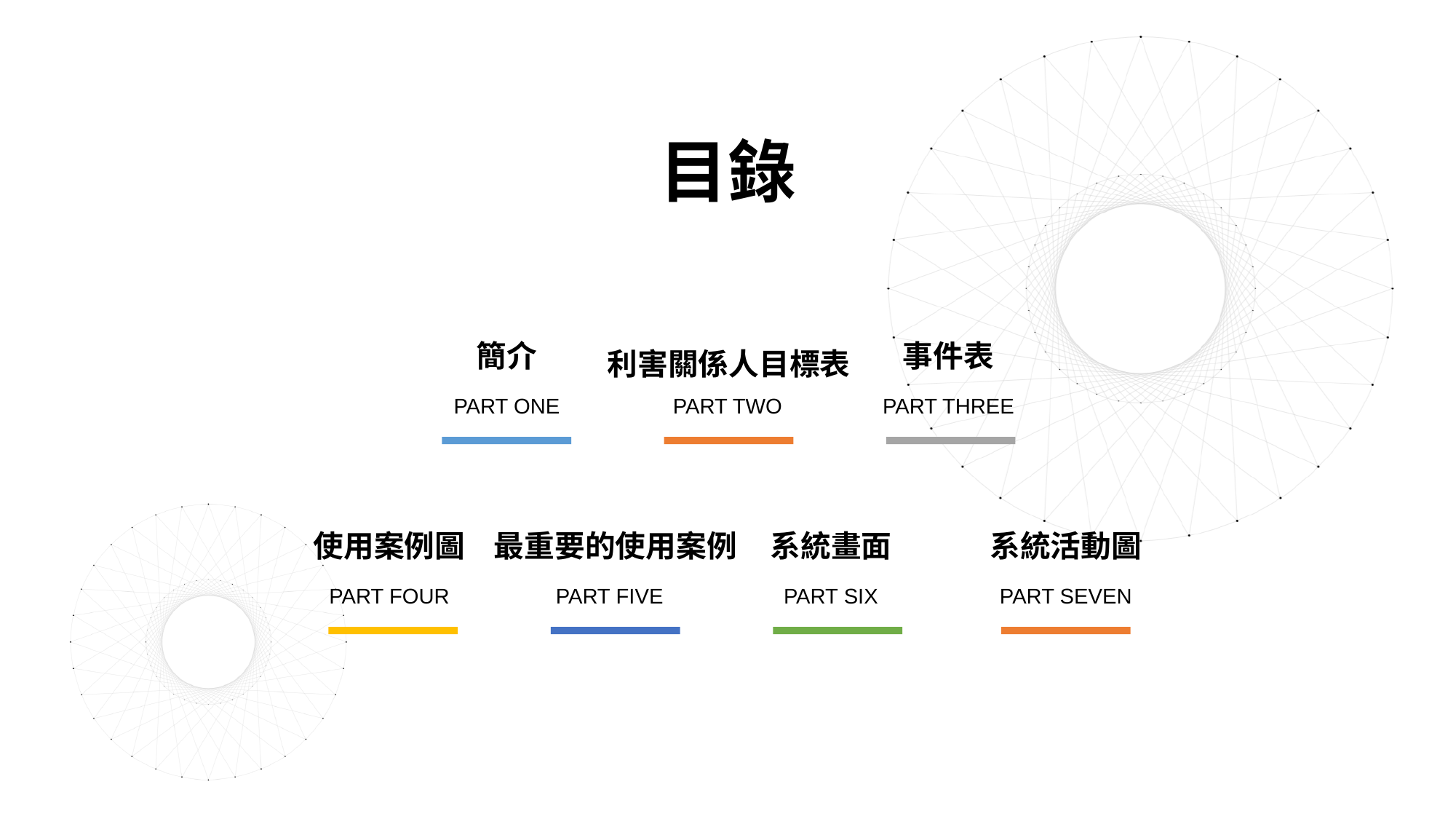

目錄
事件表
簡介
利害關係人目標表
PART TWO
PART THREE
PART ONE

系統活動圖
使用案例圖
系統畫面
最重要的使用案例
PART FOUR
PART SIX
PART SEVEN
PART FIVE